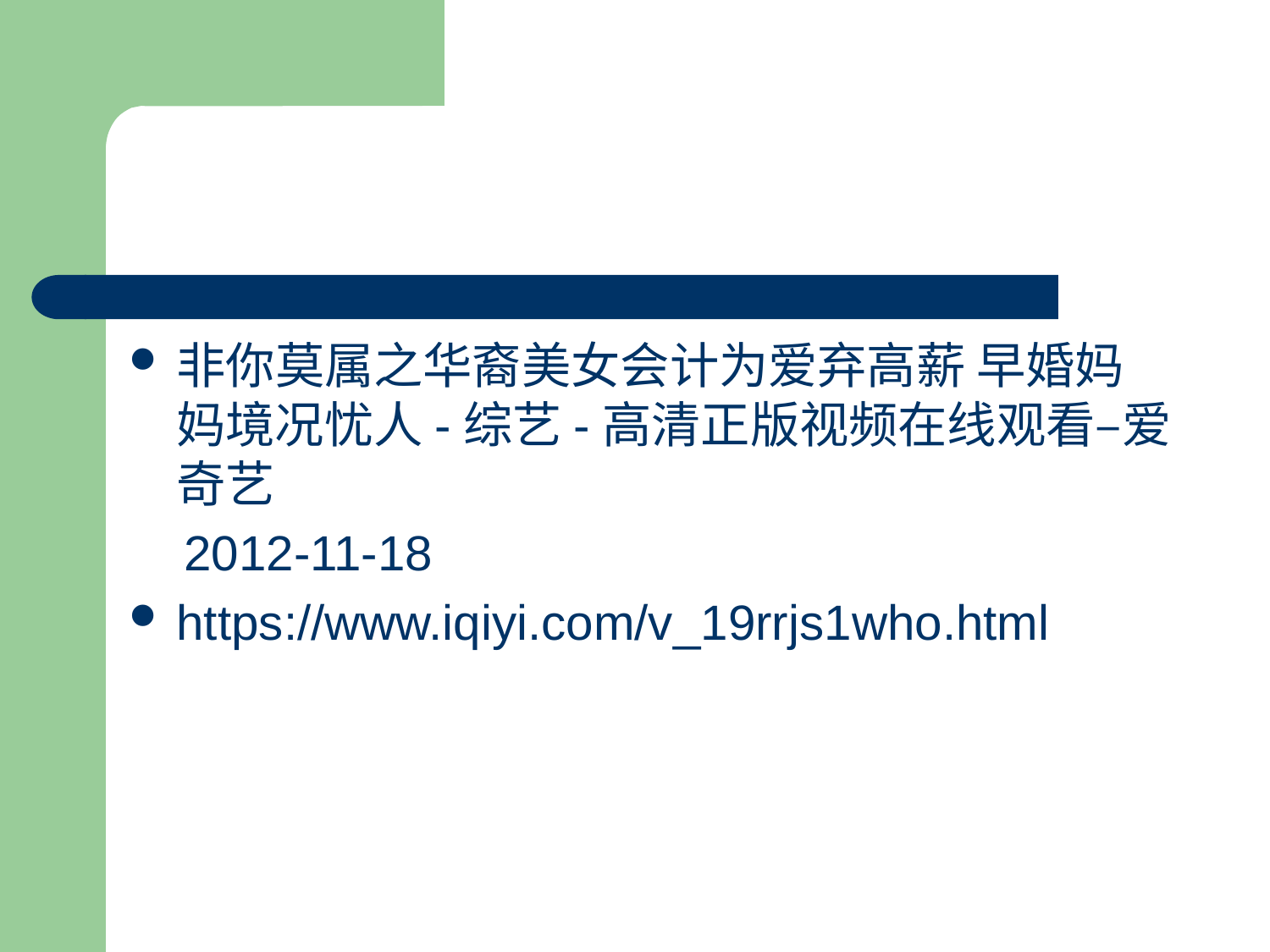

非你莫属之华裔美女会计为爱弃高薪 早婚妈妈境况忧人-综艺-高清正版视频在线观看–爱奇艺
    2012-11-18
https://www.iqiyi.com/v_19rrjs1who.html